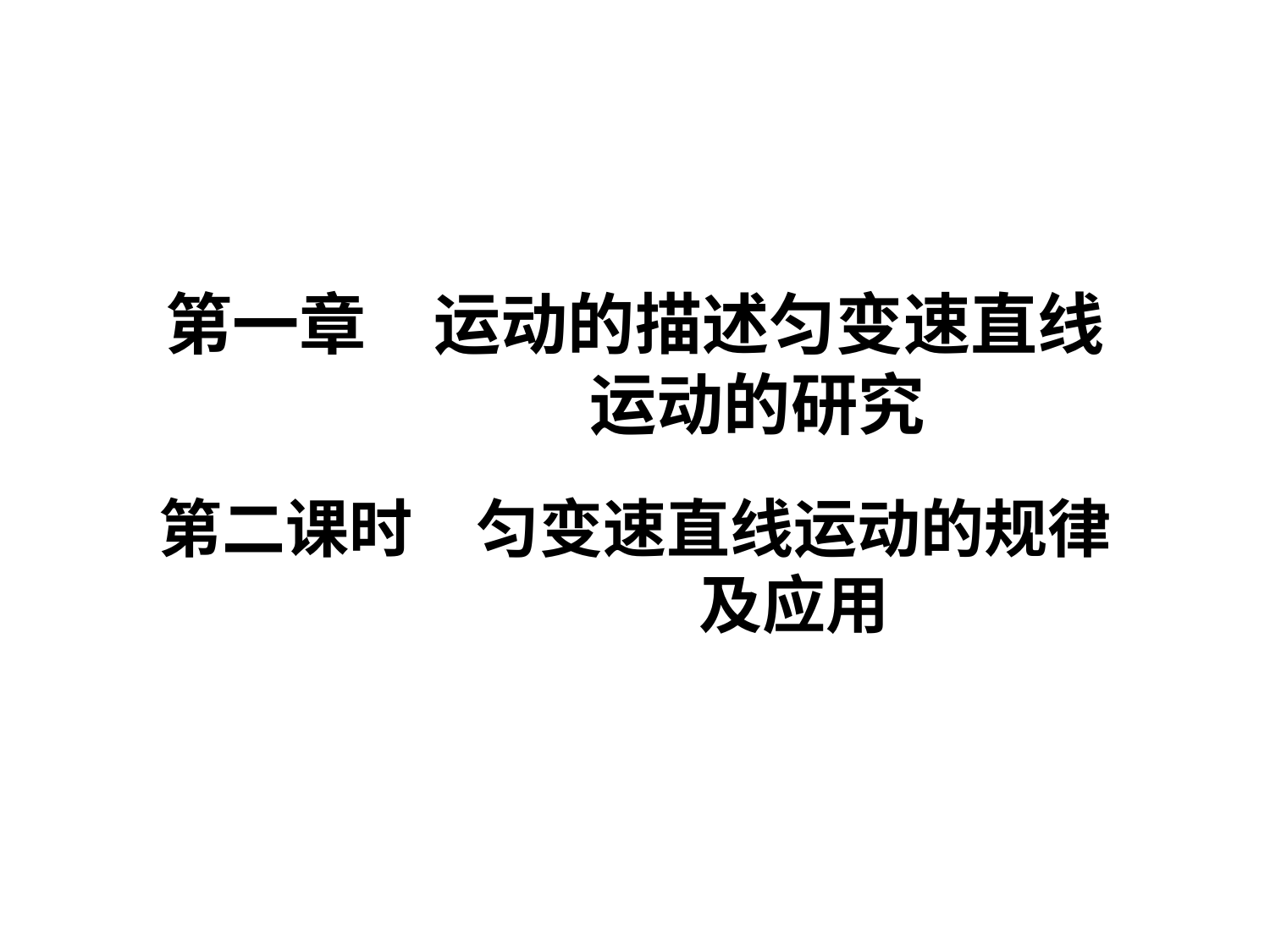

第一章　运动的描述匀变速直线
               运动的研究

第二课时　匀变速直线运动的规律
                     及应用